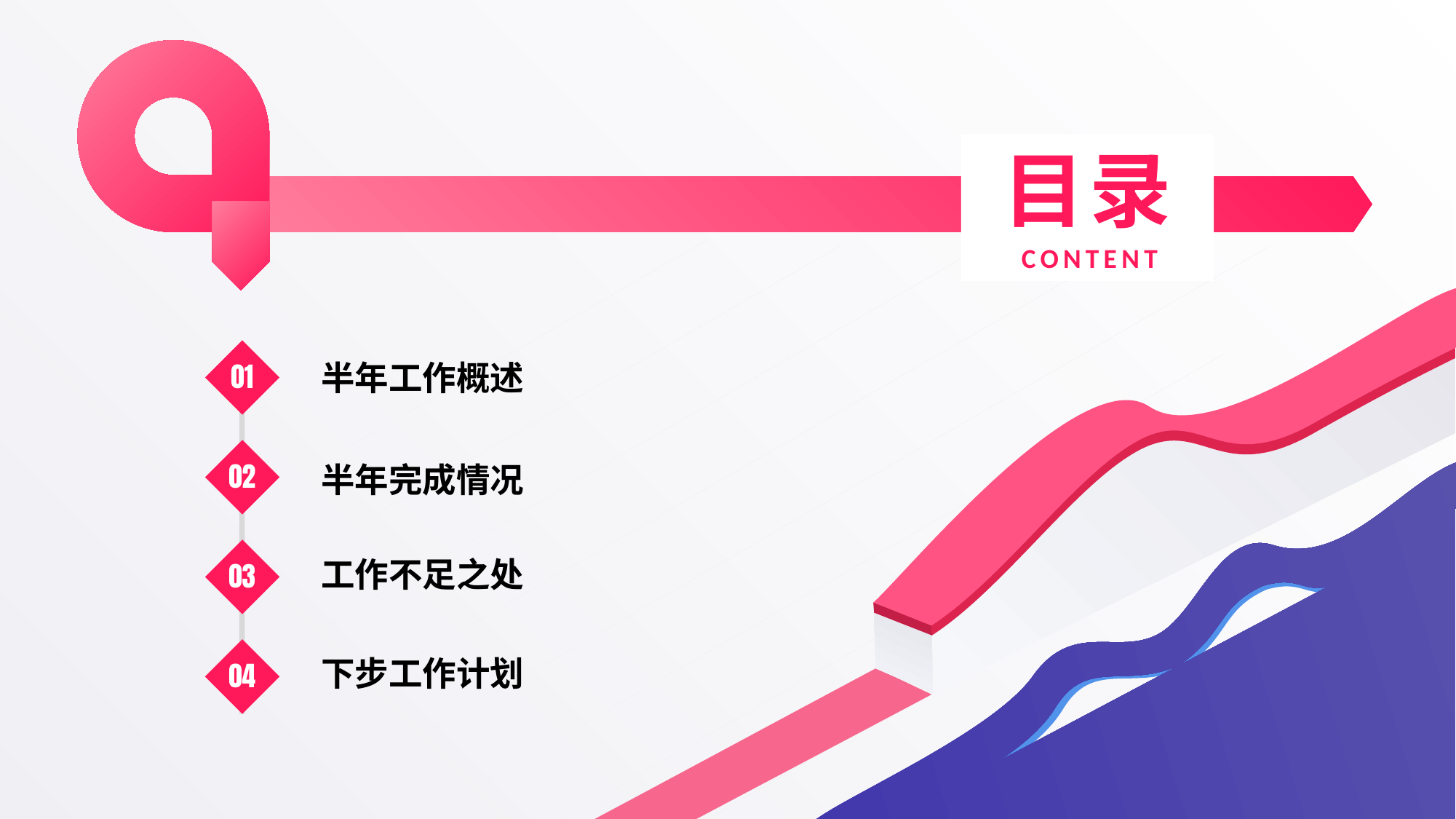

目录
CONTENT

01
半年工作概述

02
半年完成情况
03
工作不足之处
04
下步工作计划